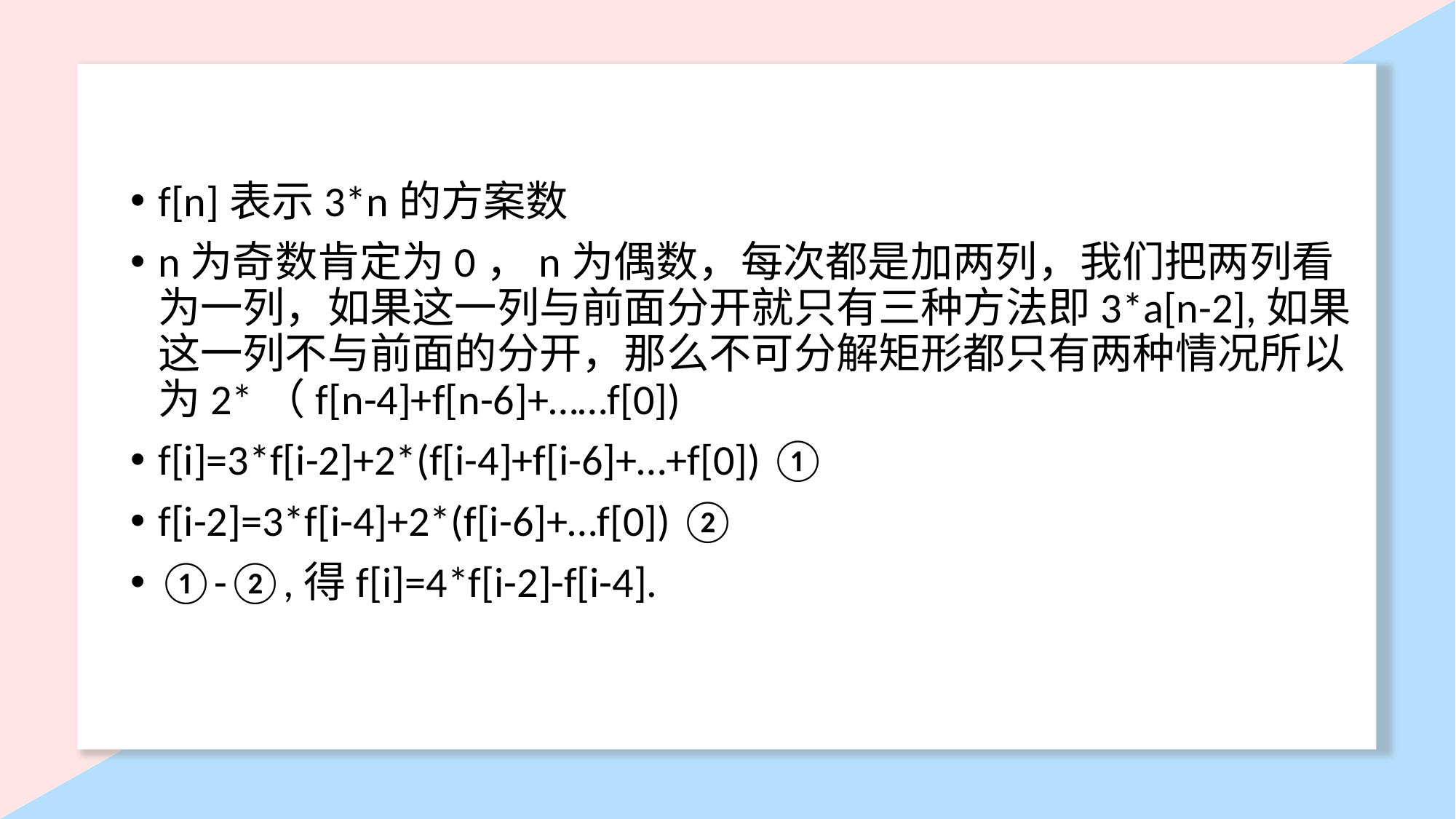

f[n]表示3*n的方案数
n为奇数肯定为0，n为偶数，每次都是加两列，我们把两列看为一列，如果这一列与前面分开就只有三种方法即3*a[n-2],如果这一列不与前面的分开，那么不可分解矩形都只有两种情况所以为2*（f[n-4]+f[n-6]+……f[0])
f[i]=3*f[i-2]+2*(f[i-4]+f[i-6]+…+f[0]) ①
f[i-2]=3*f[i-4]+2*(f[i-6]+…f[0]) ②
①-②,得f[i]=4*f[i-2]-f[i-4].